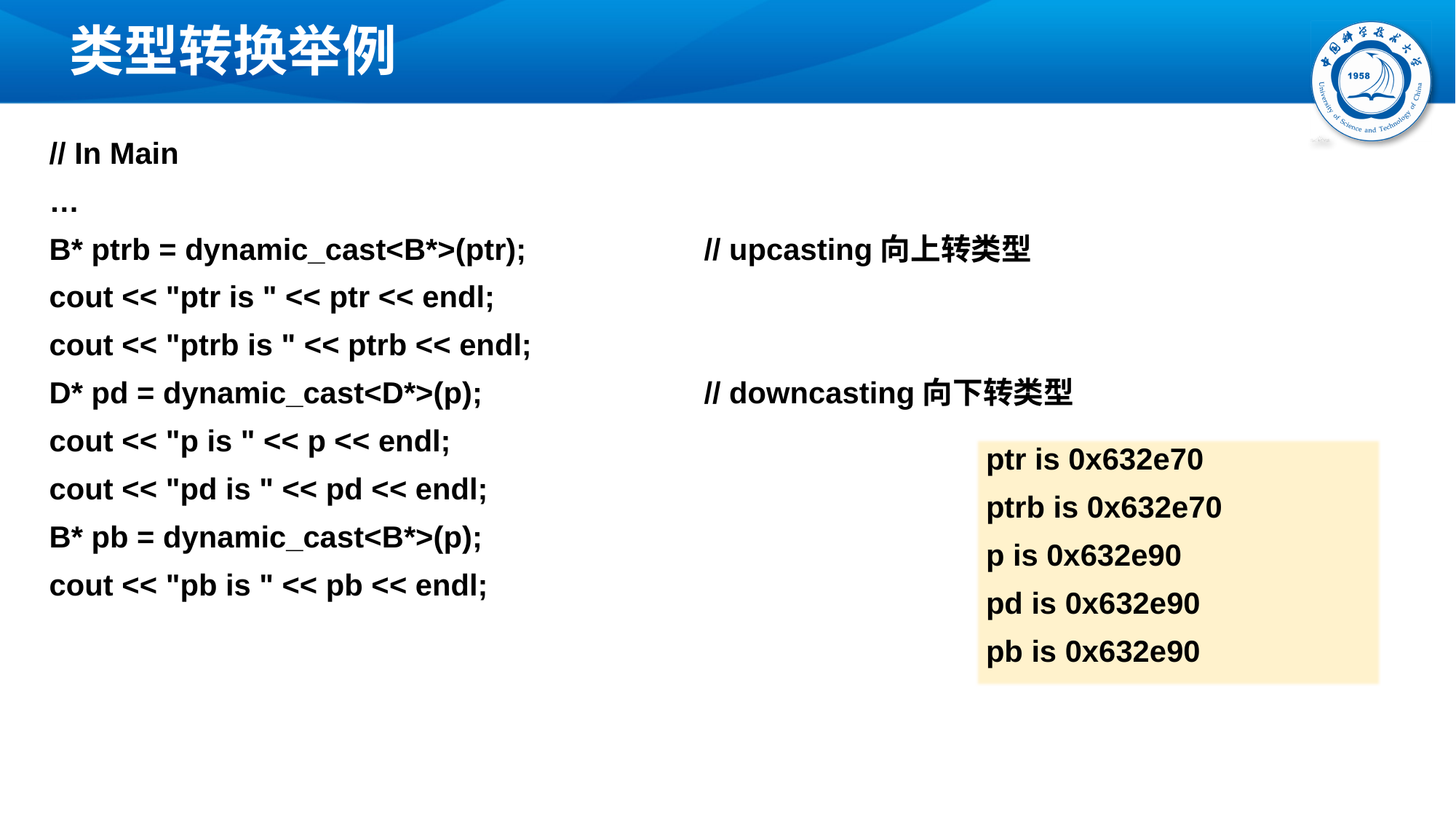

# 类型转换举例
// In Main
…
B* ptrb = dynamic_cast<B*>(ptr); 		// upcasting向上转类型
cout << "ptr is " << ptr << endl;
cout << "ptrb is " << ptrb << endl;
D* pd = dynamic_cast<D*>(p); 		// downcasting向下转类型
cout << "p is " << p << endl;
cout << "pd is " << pd << endl;
B* pb = dynamic_cast<B*>(p);
cout << "pb is " << pb << endl;
ptr is 0x632e70
ptrb is 0x632e70
p is 0x632e90
pd is 0x632e90
pb is 0x632e90